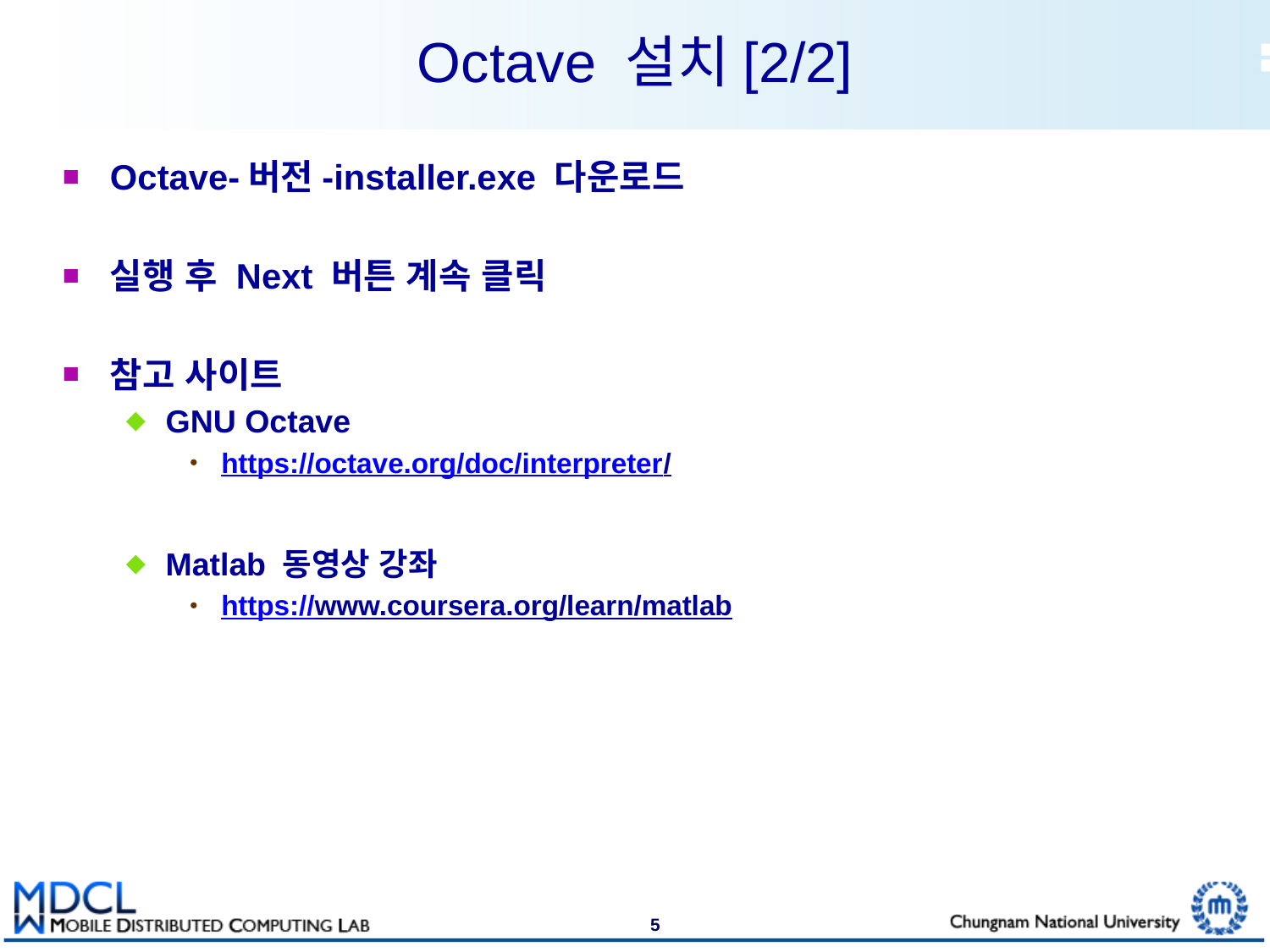

# Octave 설치[2/2]
Octave-버전-installer.exe 다운로드

실행 후 Next 버튼 계속 클릭

참고 사이트
GNU Octave
https://octave.org/doc/interpreter/

Matlab 동영상 강좌
https://www.coursera.org/learn/matlab